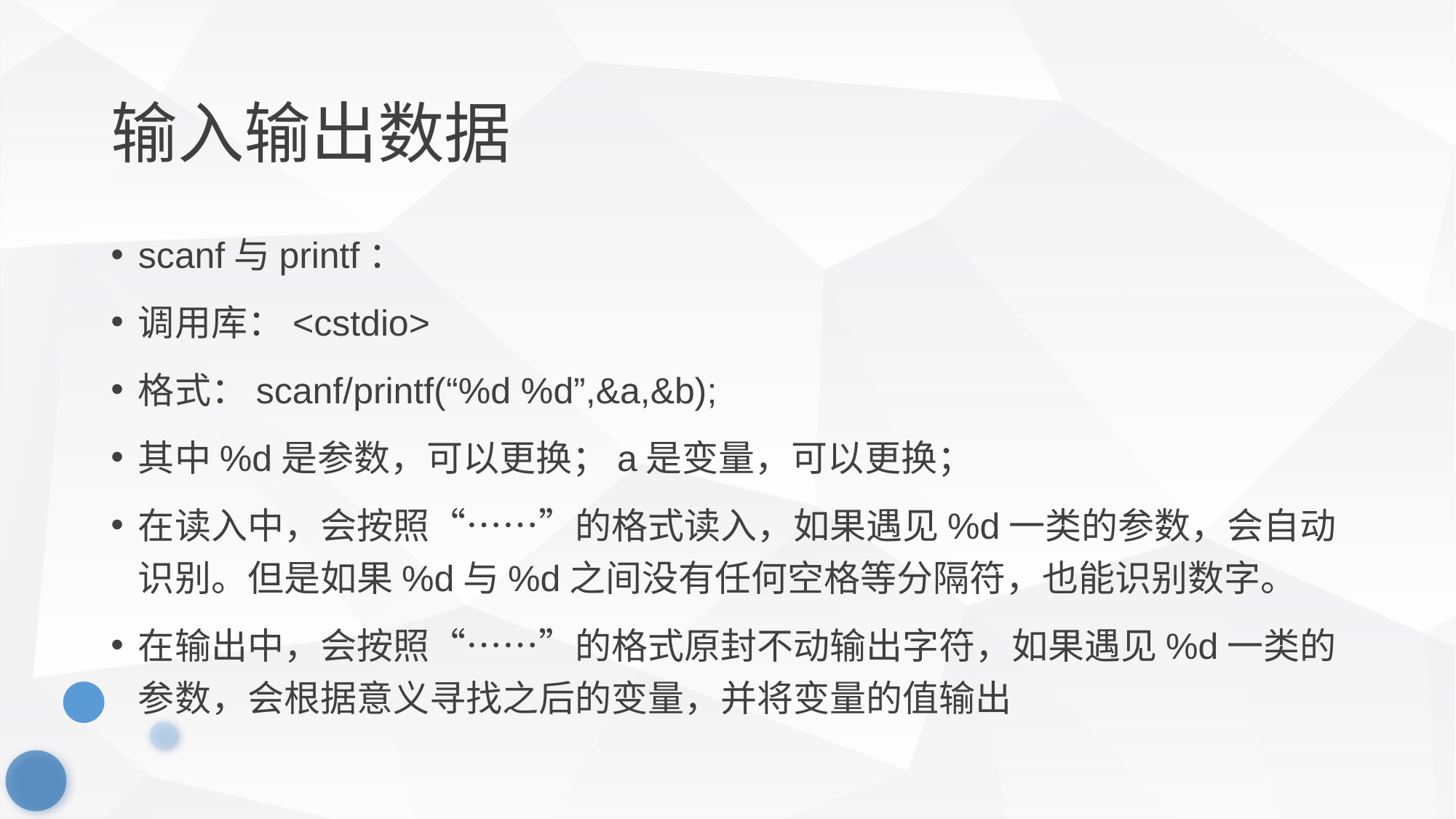

# 输入输出数据
scanf与printf：
调用库：<cstdio>
格式：scanf/printf(“%d %d”,&a,&b);
其中%d是参数，可以更换；a是变量，可以更换；
在读入中，会按照“……”的格式读入，如果遇见%d一类的参数，会自动识别。但是如果%d与%d之间没有任何空格等分隔符，也能识别数字。
在输出中，会按照“……”的格式原封不动输出字符，如果遇见%d一类的参数，会根据意义寻找之后的变量，并将变量的值输出